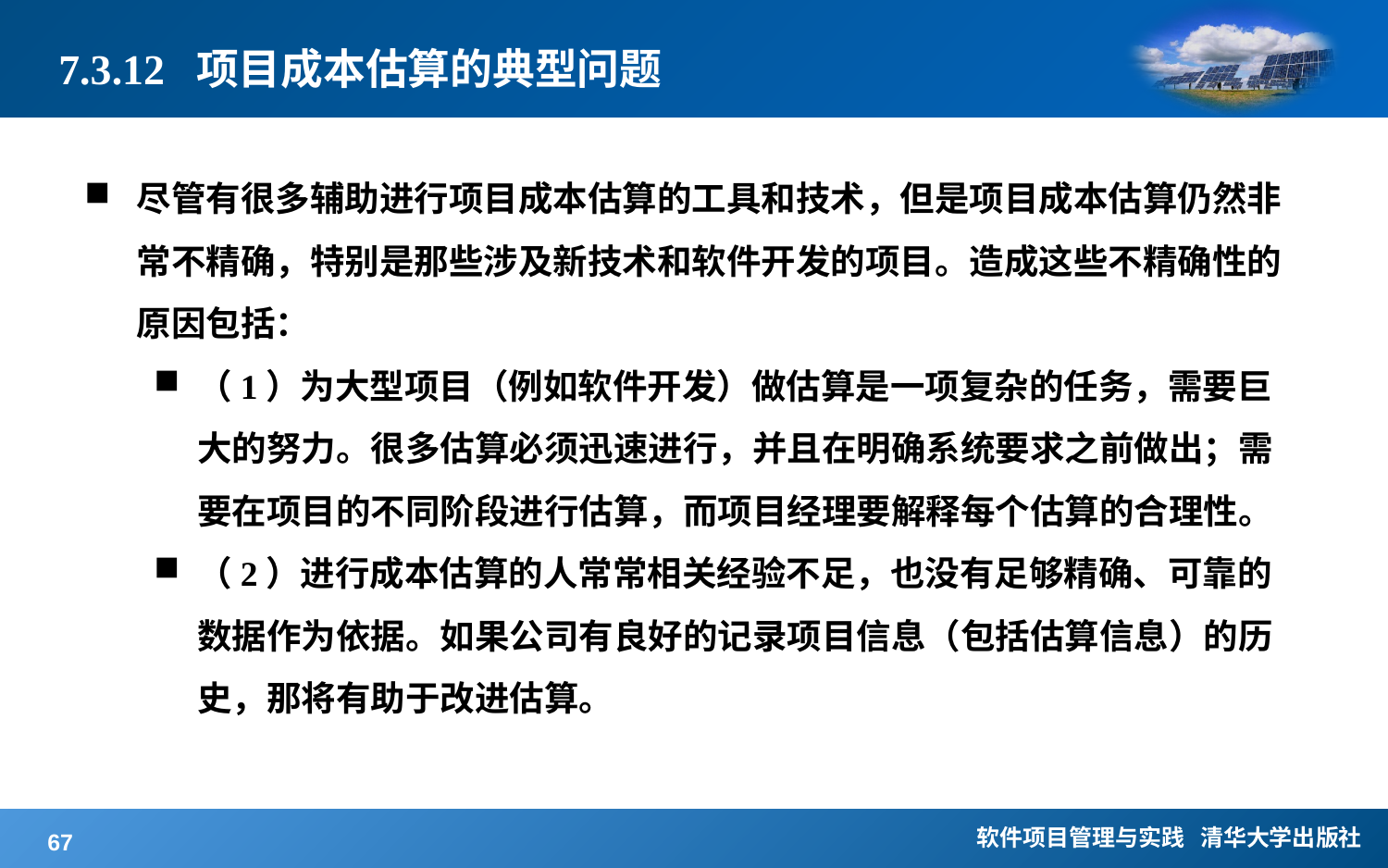

# 7.3.12  项目成本估算的典型问题
尽管有很多辅助进行项目成本估算的工具和技术，但是项目成本估算仍然非常不精确，特别是那些涉及新技术和软件开发的项目。造成这些不精确性的原因包括：
（1）为大型项目（例如软件开发）做估算是一项复杂的任务，需要巨大的努力。很多估算必须迅速进行，并且在明确系统要求之前做出；需要在项目的不同阶段进行估算，而项目经理要解释每个估算的合理性。
（2）进行成本估算的人常常相关经验不足，也没有足够精确、可靠的数据作为依据。如果公司有良好的记录项目信息（包括估算信息）的历史，那将有助于改进估算。